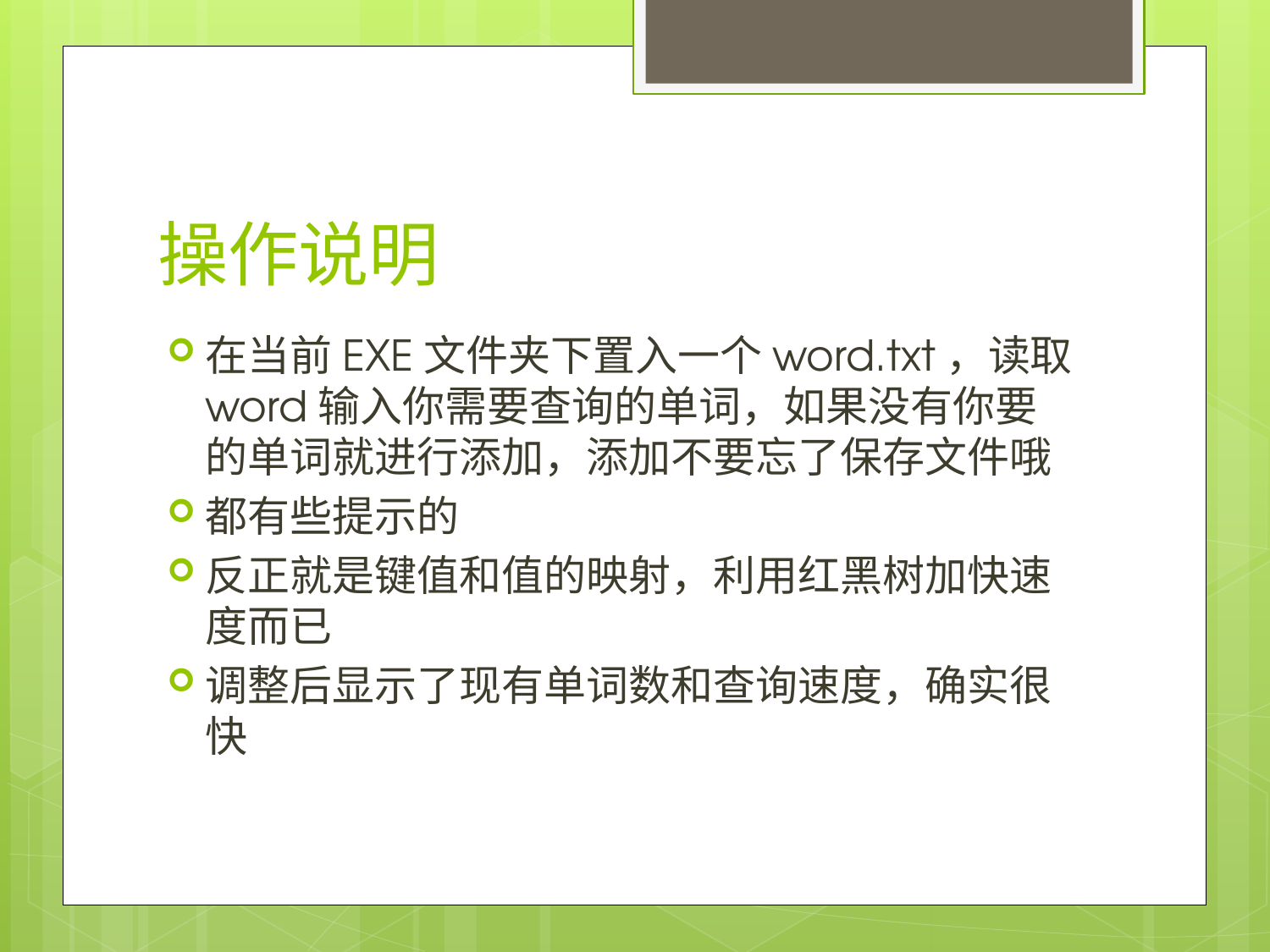

# 操作说明
在当前EXE文件夹下置入一个word.txt，读取word输入你需要查询的单词，如果没有你要的单词就进行添加，添加不要忘了保存文件哦
都有些提示的
反正就是键值和值的映射，利用红黑树加快速度而已
调整后显示了现有单词数和查询速度，确实很快